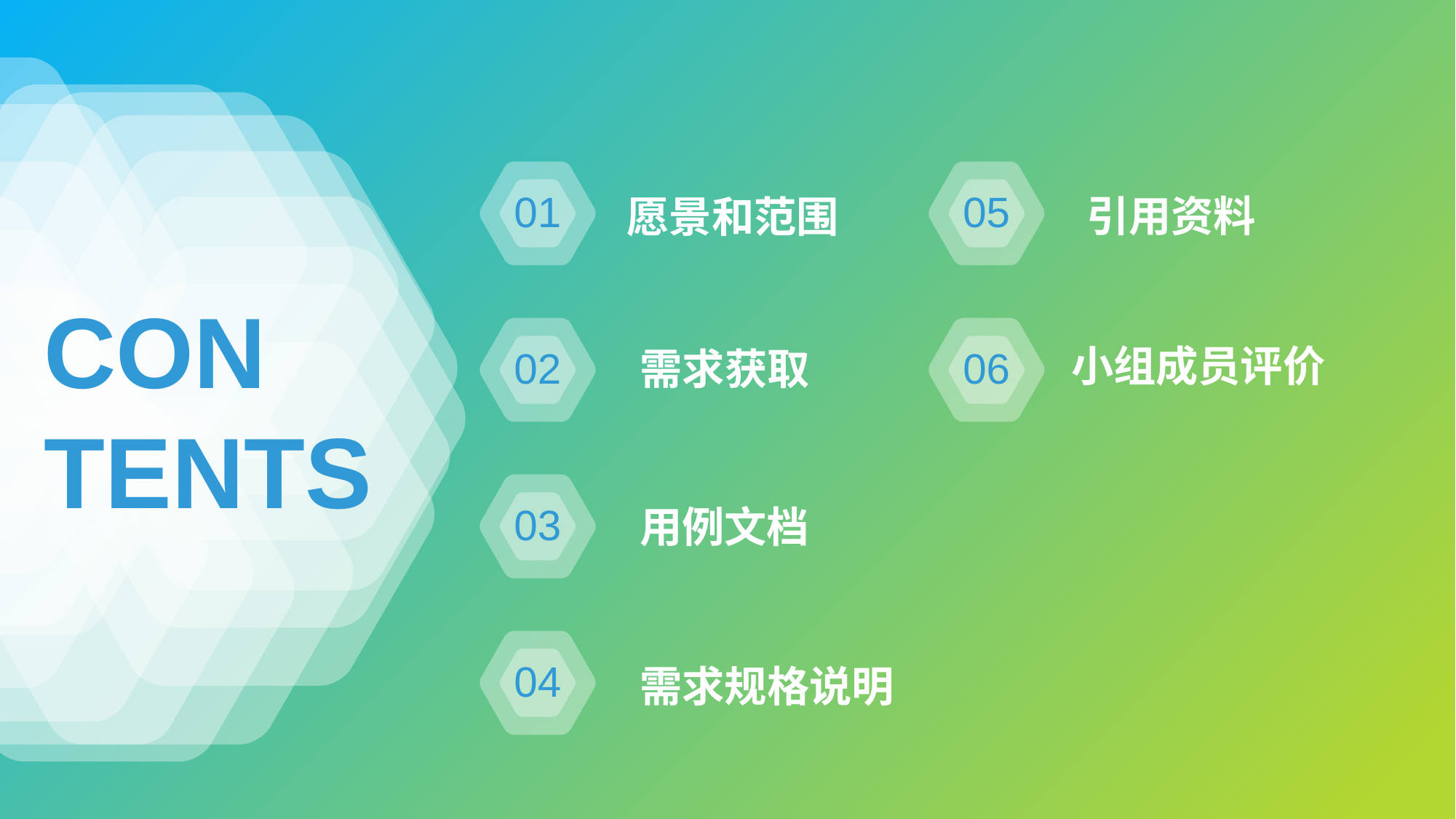

01

愿景和范围

05

引用资料
CON
TENTS

06

小组成员评价

02

需求获取

03

用例文档

04

需求规格说明